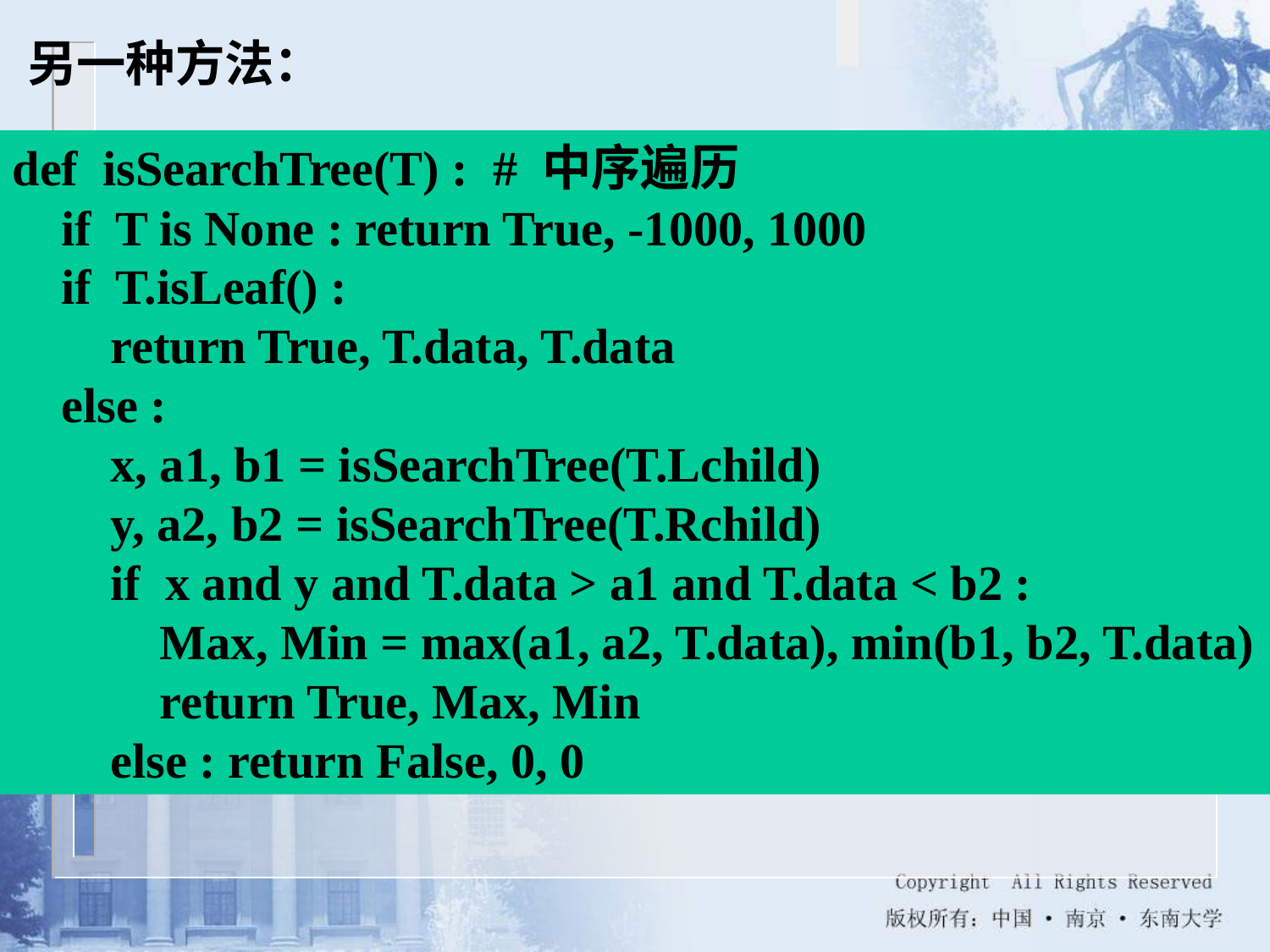

另一种方法：
def  isSearchTree(T) :  # 中序遍历
    if  T is None : return True, -1000, 1000
    if  T.isLeaf() :
        return True, T.data, T.data
    else :
        x, a1, b1 = isSearchTree(T.Lchild)
        y, a2, b2 = isSearchTree(T.Rchild)
        if  x and y and T.data > a1 and T.data < b2 :
            Max, Min = max(a1, a2, T.data), min(b1, b2, T.data)
            return True, Max, Min
        else : return False, 0, 0